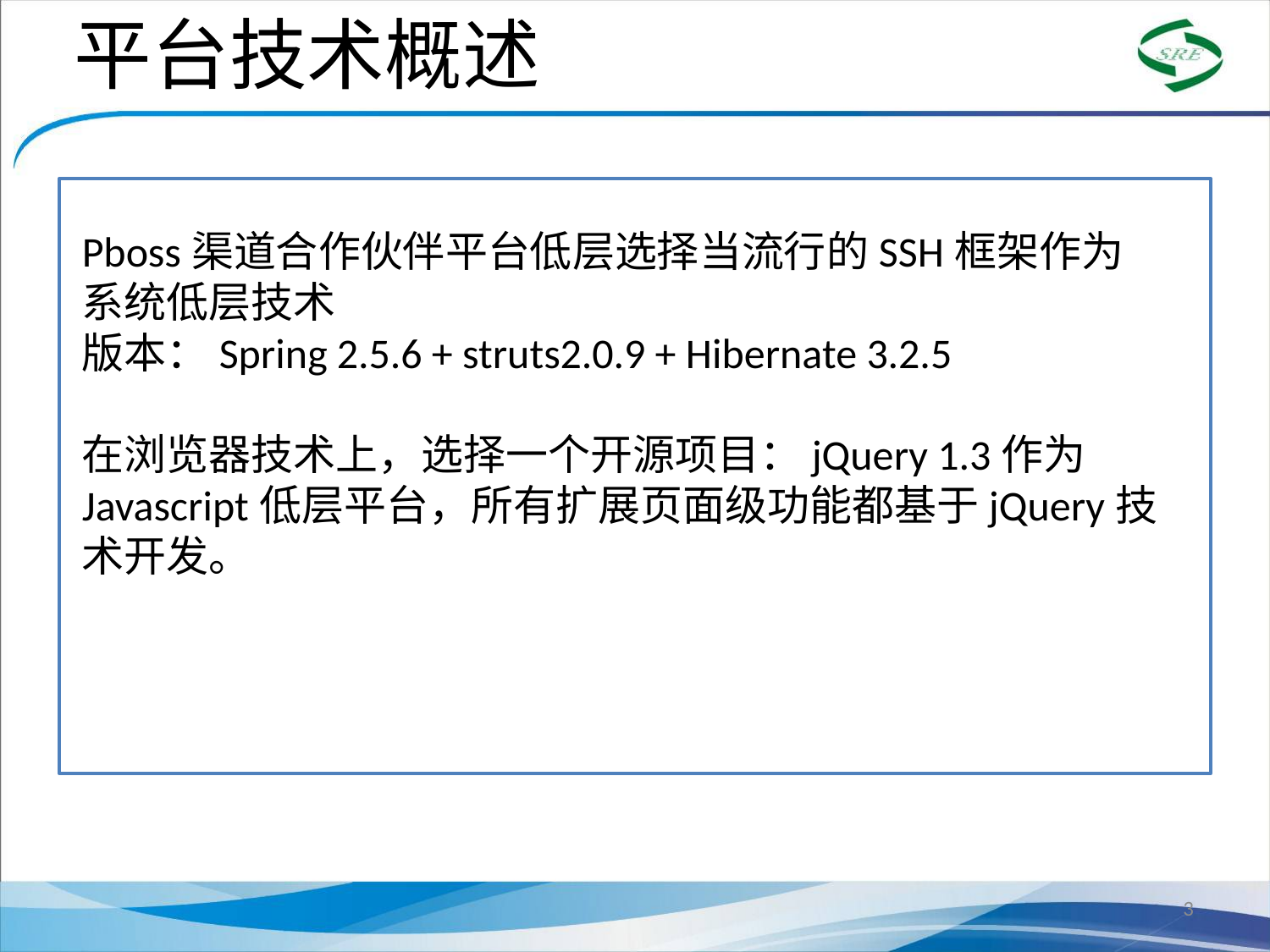

平台技术概述

Pboss渠道合作伙伴平台低层选择当流行的SSH框架作为
系统低层技术
版本：Spring 2.5.6 + struts2.0.9 + Hibernate 3.2.5

在浏览器技术上，选择一个开源项目：jQuery 1.3作为Javascript低层平台，所有扩展页面级功能都基于jQuery技术开发。
3